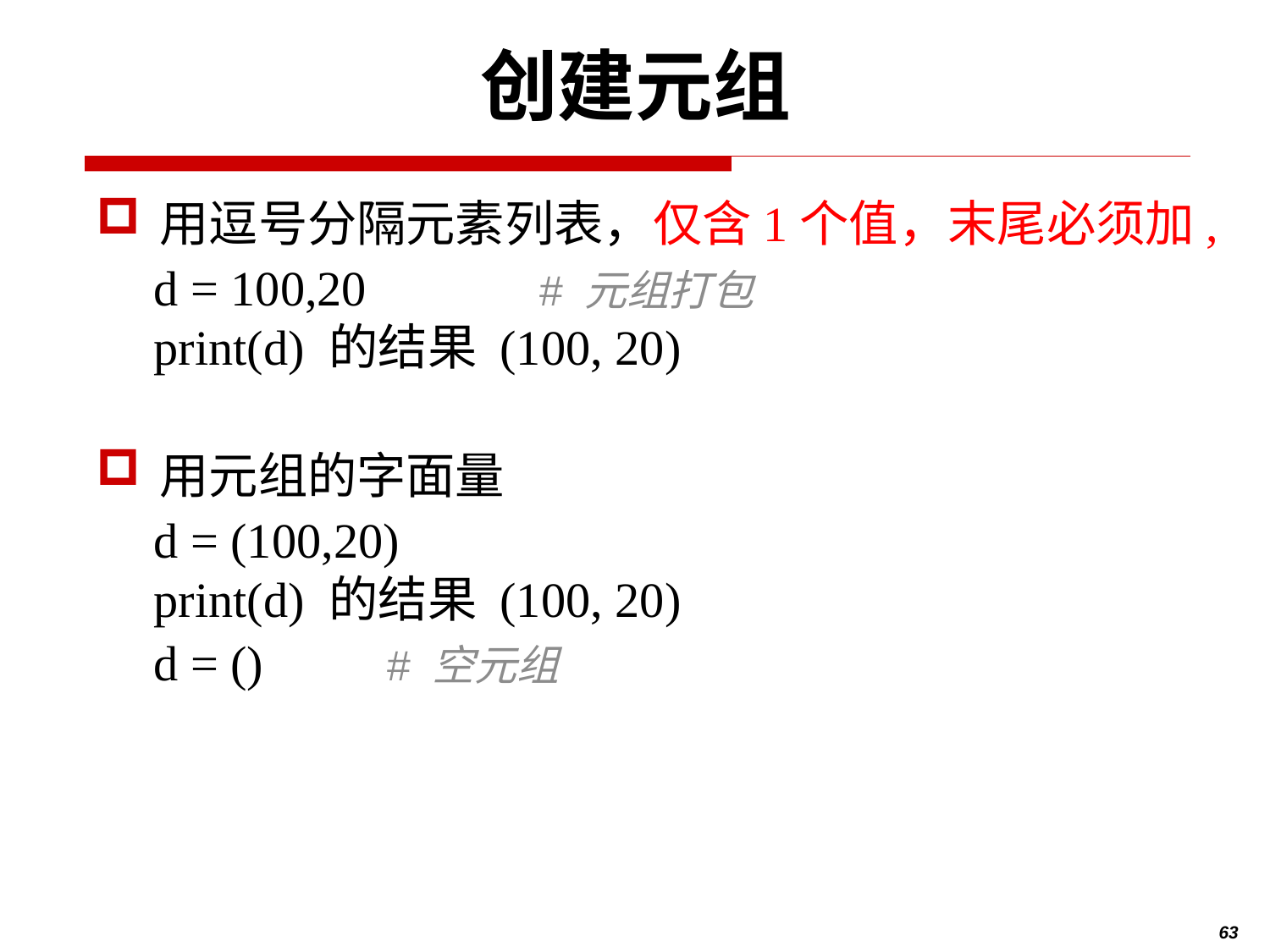

# 创建元组
用逗号分隔元素列表，仅含1个值，末尾必须加,
d = 100,20              # 元组打包
print(d) 的结果 (100, 20)

用元组的字面量
d = (100,20)
print(d) 的结果 (100, 20)
d = ()          # 空元组

63